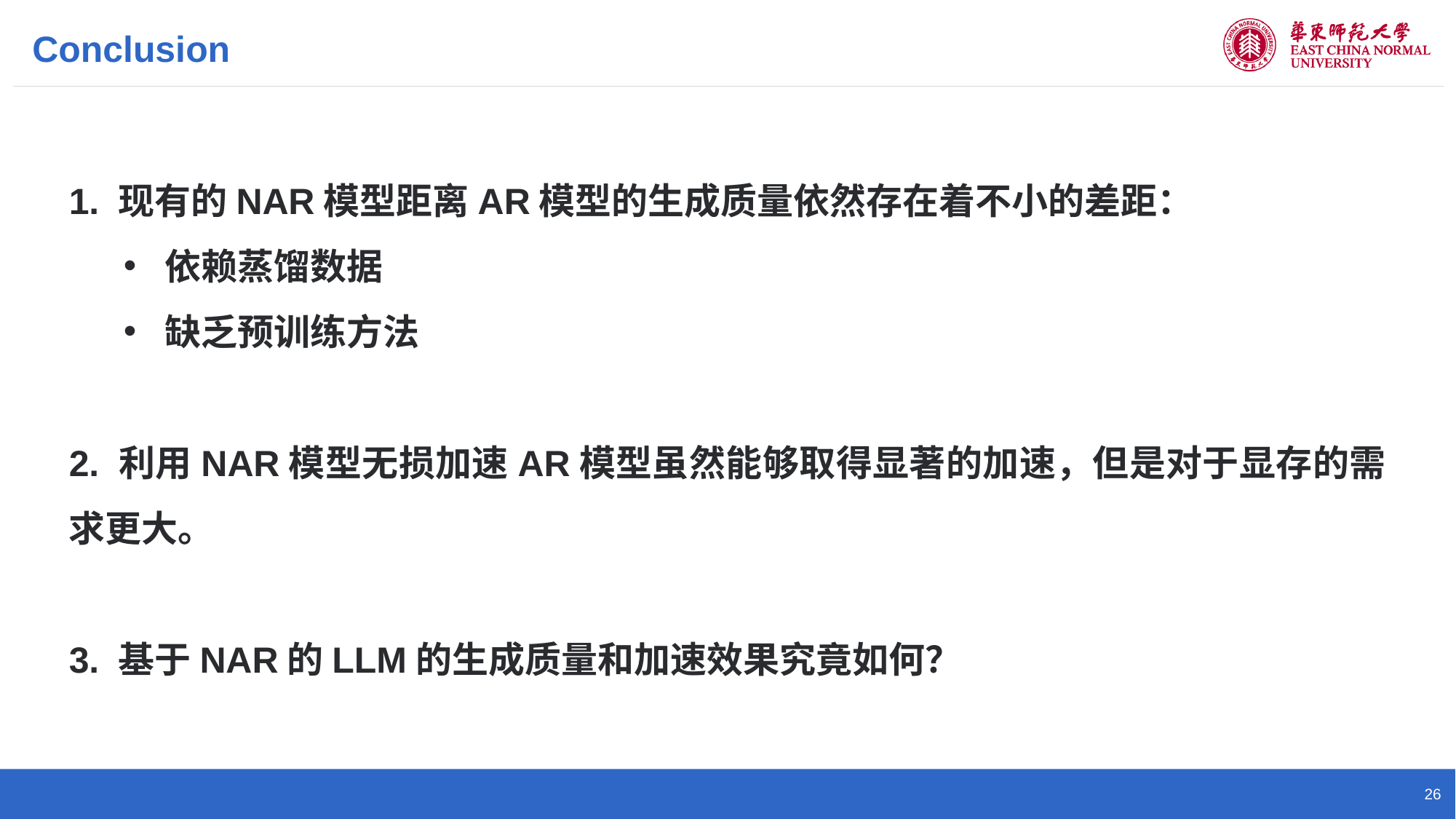

Conclusion
1. 现有的NAR模型距离AR模型的生成质量依然存在着不小的差距：
依赖蒸馏数据
缺乏预训练方法

2. 利用NAR模型无损加速AR模型虽然能够取得显著的加速，但是对于显存的需求更大。

3. 基于NAR的LLM的生成质量和加速效果究竟如何？

26